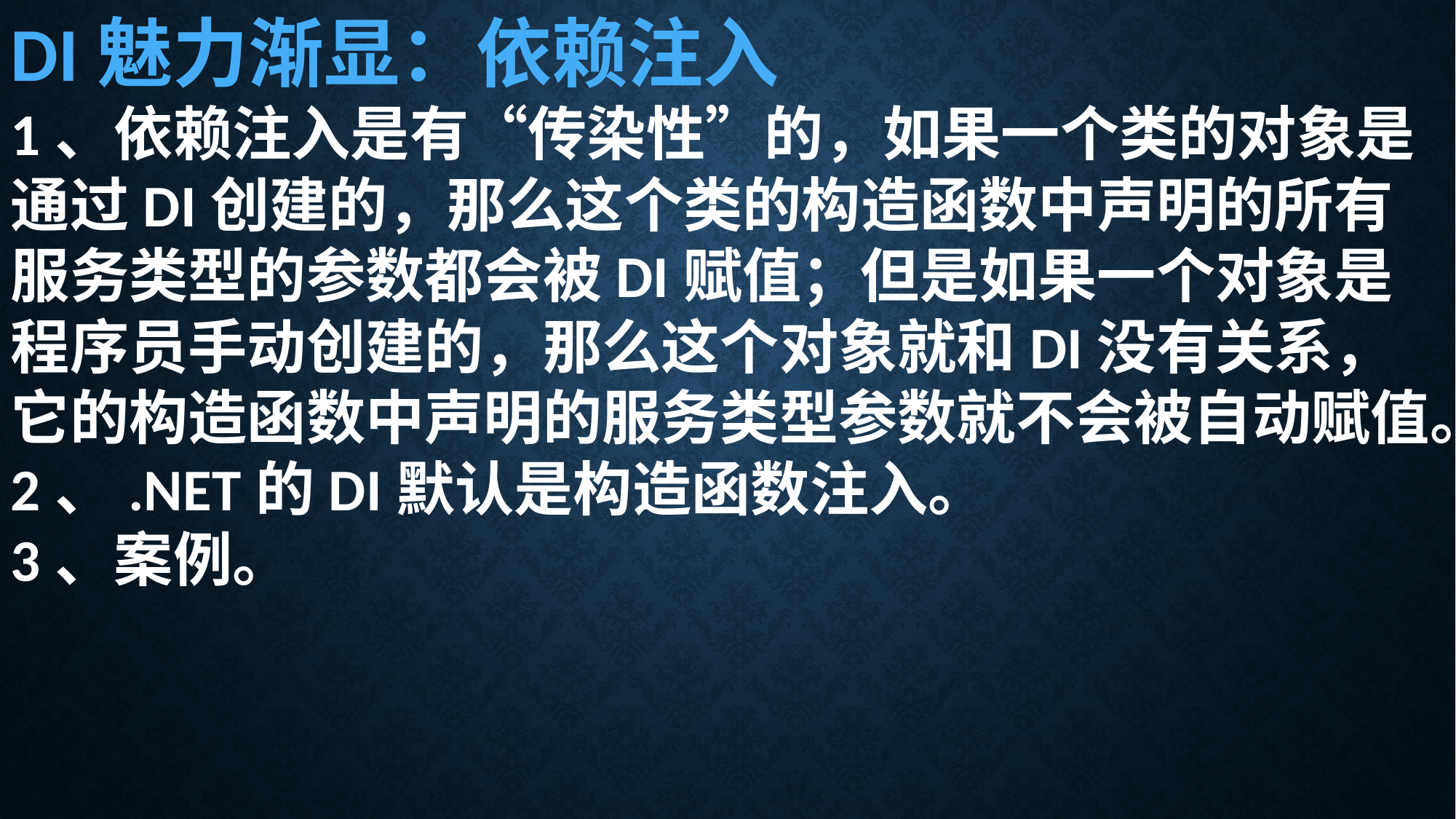

DI魅力渐显：依赖注入
1、依赖注入是有“传染性”的，如果一个类的对象是通过DI创建的，那么这个类的构造函数中声明的所有服务类型的参数都会被DI赋值；但是如果一个对象是程序员手动创建的，那么这个对象就和DI没有关系，它的构造函数中声明的服务类型参数就不会被自动赋值。
2、.NET的DI默认是构造函数注入。
3、案例。